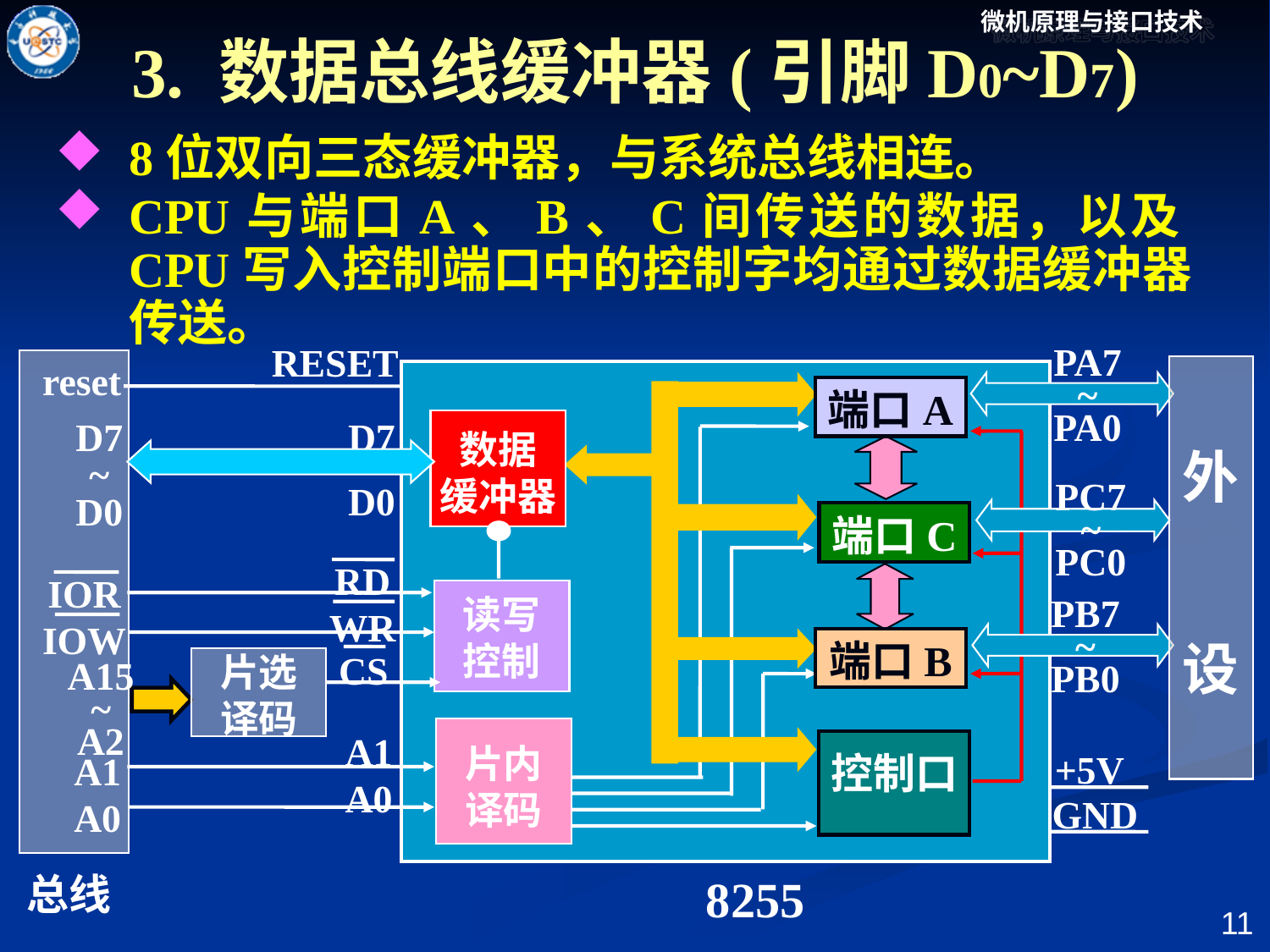

3. 数据总线缓冲器(引脚D0~D7)
8位双向三态缓冲器，与系统总线相连。
CPU与端口A、B、C间传送的数据，以及CPU写入控制端口中的控制字均通过数据缓冲器传送。

RESET

PA7
~
PA0

外

设

reset

端口A

数据
缓冲器
D7
~
D0
D7
~
D0

PC7
~
PC0

端口C

RD
WR

IOR
IOW

读写
控制

PB7
~
PB0

端口B

CS

片选
译码
A15
~
A2

片内
译码
A1
A0

控制口

 +5V
A1
A0

GND

总线
8255